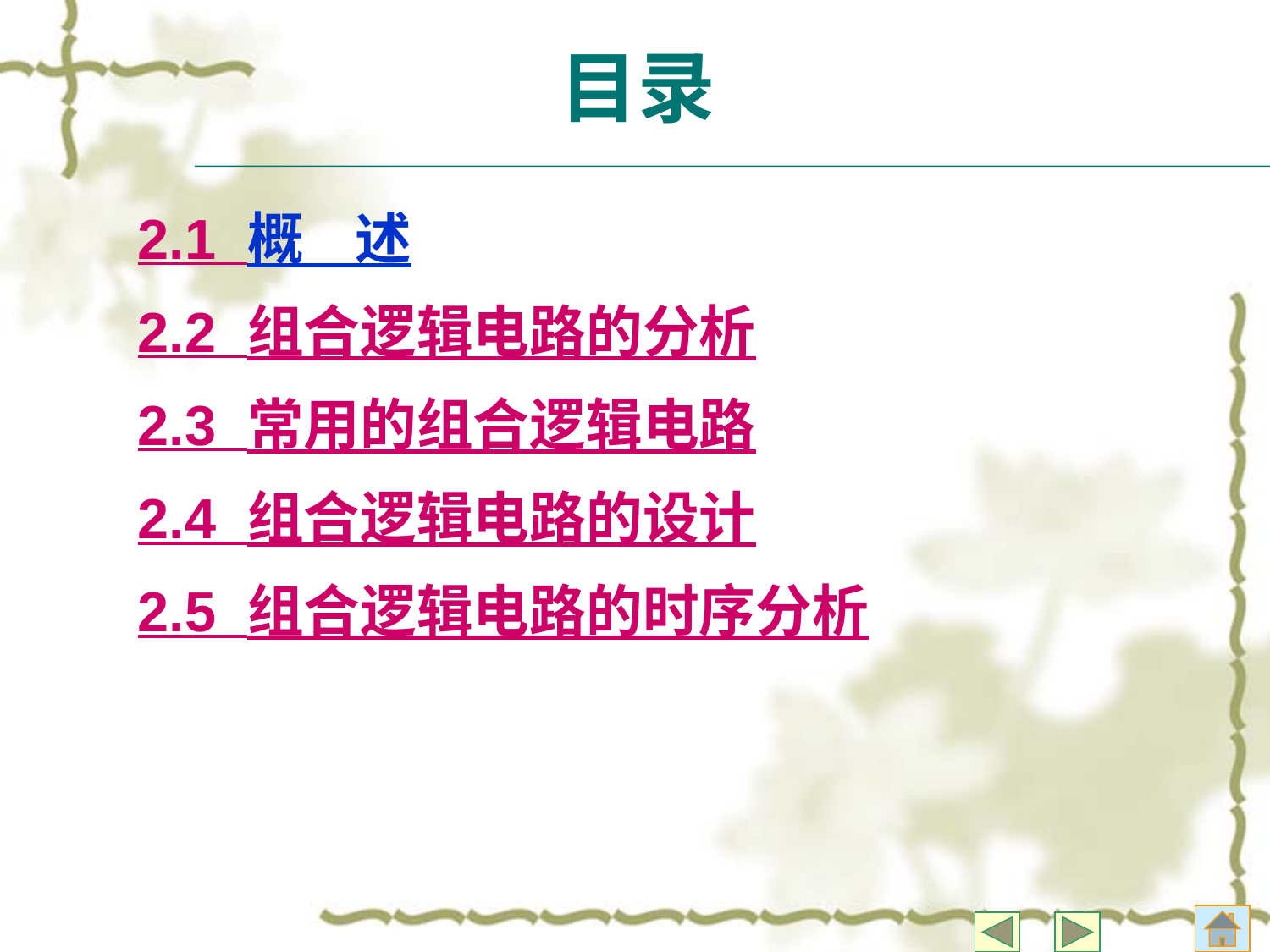

# 目录
2.1  概    述
2.2  组合逻辑电路的分析
2.3  常用的组合逻辑电路
2.4  组合逻辑电路的设计
2.5  组合逻辑电路的时序分析